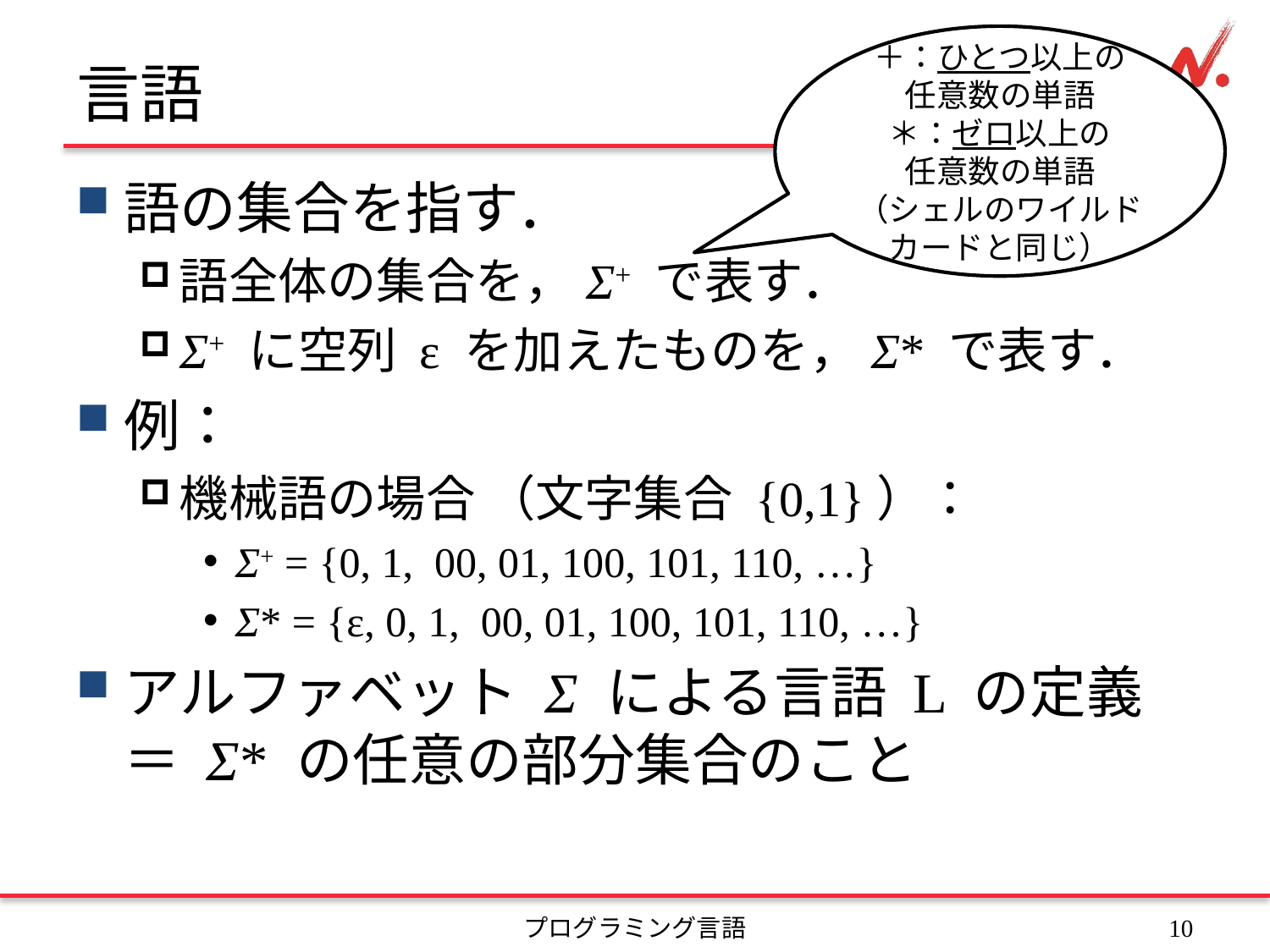

＋：ひとつ以上の
任意数の単語
＊：ゼロ以上の
任意数の単語
（シェルのワイルドカードと同じ）
# 言語
語の集合を指す．
語全体の集合を，Σ+ で表す．
Σ+ に空列 ε を加えたものを，Σ* で表す．
例：
機械語の場合 （文字集合 {0,1}）：
Σ+ = {0, 1,  00, 01, 100, 101, 110, …}
Σ* = {ε, 0, 1,  00, 01, 100, 101, 110, …}
アルファベット Σ による言語 L の定義
＝ Σ* の任意の部分集合のこと

プログラミング言語
10